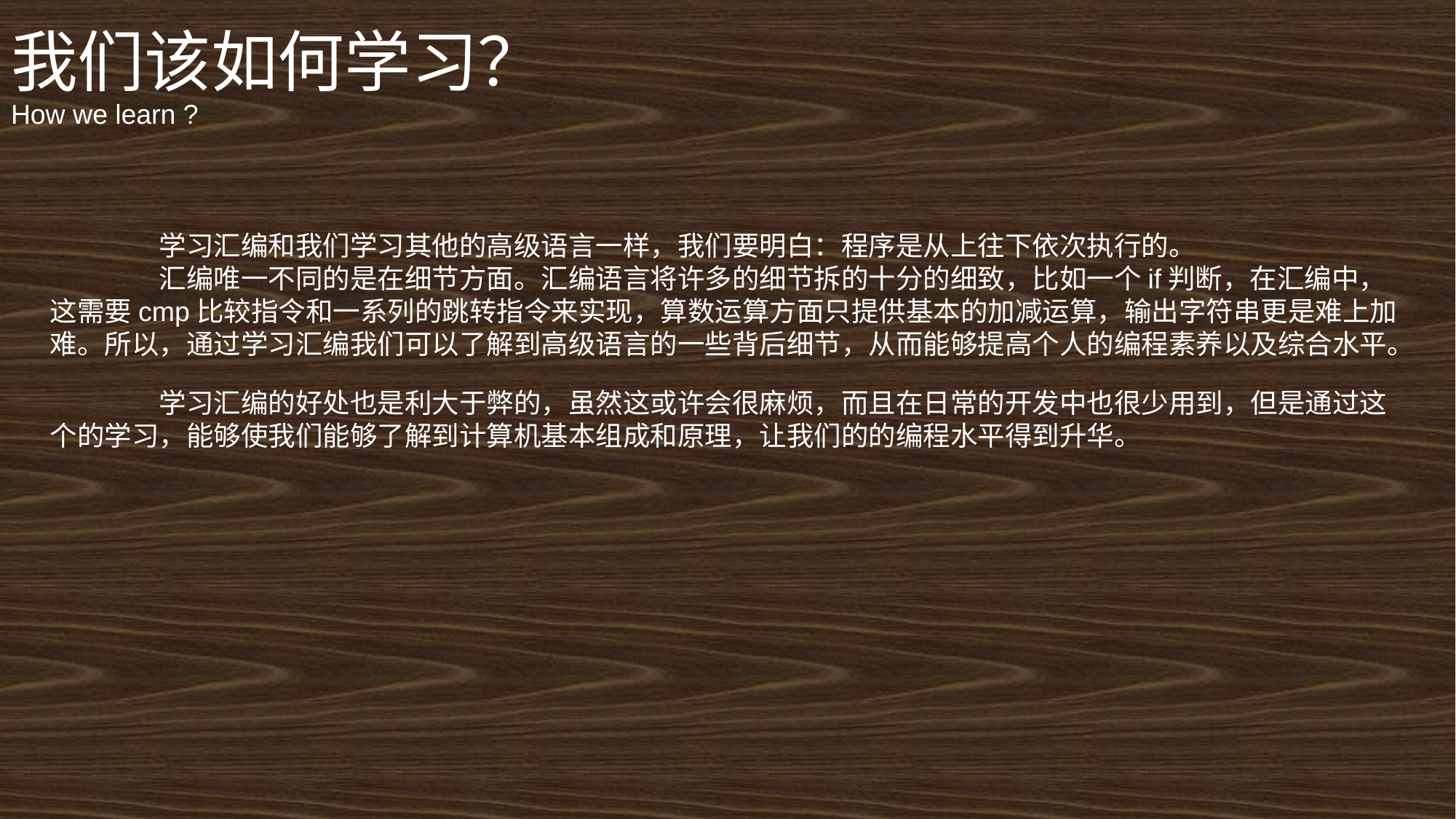

我们该如何学习？
How we learn ?
	学习汇编和我们学习其他的高级语言一样，我们要明白：程序是从上往下依次执行的。
	汇编唯一不同的是在细节方面。汇编语言将许多的细节拆的十分的细致，比如一个if判断，在汇编中，这需要cmp比较指令和一系列的跳转指令来实现，算数运算方面只提供基本的加减运算，输出字符串更是难上加难。所以，通过学习汇编我们可以了解到高级语言的一些背后细节，从而能够提高个人的编程素养以及综合水平。
	学习汇编的好处也是利大于弊的，虽然这或许会很麻烦，而且在日常的开发中也很少用到，但是通过这个的学习，能够使我们能够了解到计算机基本组成和原理，让我们的的编程水平得到升华。